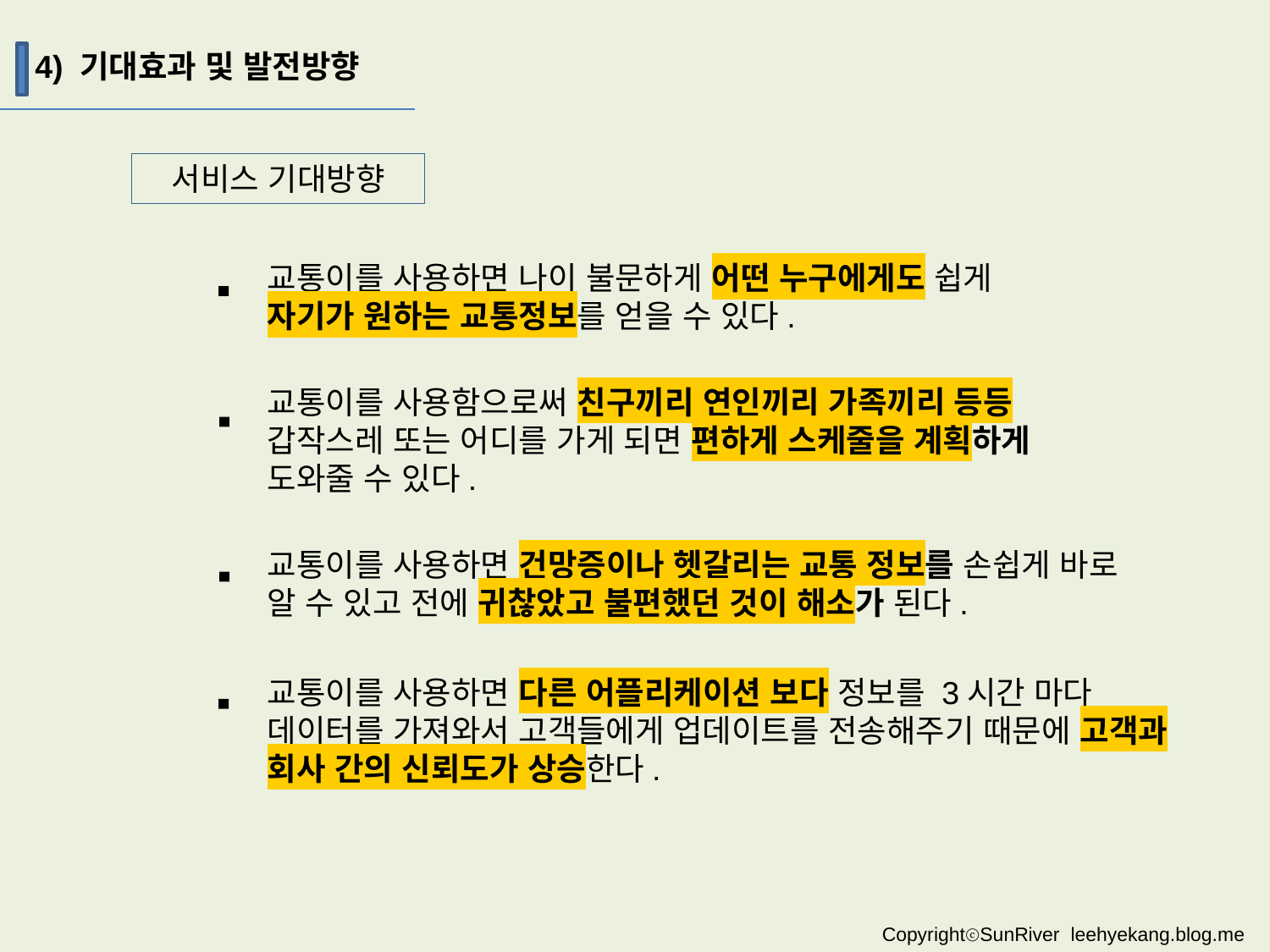

4) 기대효과 및 발전방향

서비스 기대방향
교통이를 사용하면 나이 불문하게 어떤 누구에게도 쉽게
자기가 원하는 교통정보를 얻을 수 있다.

교통이를 사용함으로써 친구끼리 연인끼리 가족끼리 등등 갑작스레 또는 어디를 가게 되면 편하게 스케줄을 계획하게 도와줄 수 있다.

교통이를 사용하면 건망증이나 헷갈리는 교통 정보를 손쉽게 바로 알 수 있고 전에 귀찮았고 불편했던 것이 해소가 된다.

교통이를 사용하면 다른 어플리케이션 보다 정보를 3시간 마다 데이터를 가져와서 고객들에게 업데이트를 전송해주기 때문에 고객과 회사 간의 신뢰도가 상승한다.